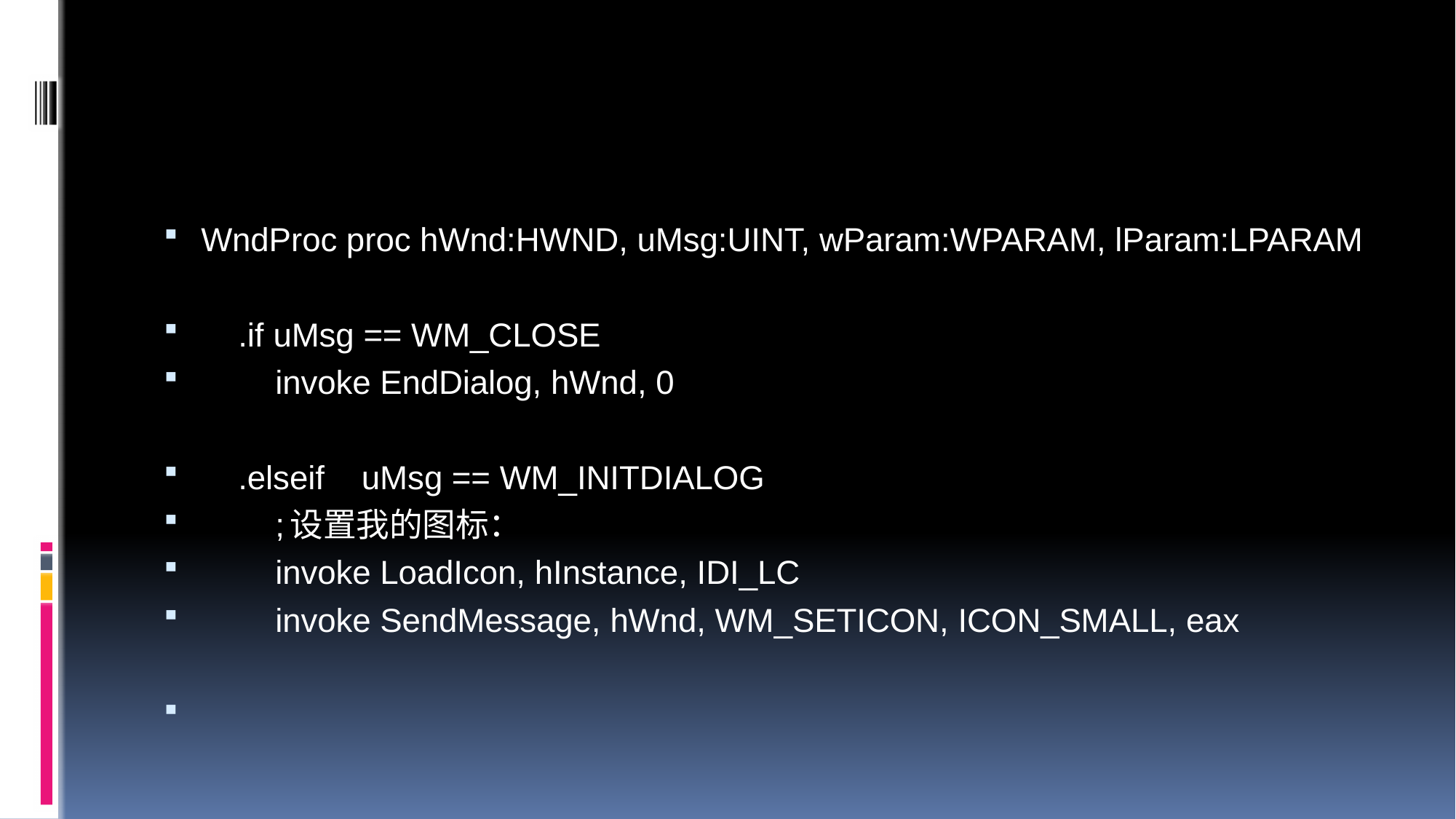

#
WndProc proc hWnd:HWND, uMsg:UINT, wParam:WPARAM, lParam:LPARAM

    .if uMsg == WM_CLOSE
        invoke EndDialog, hWnd, 0

    .elseif    uMsg == WM_INITDIALOG
        ;设置我的图标：
        invoke LoadIcon, hInstance, IDI_LC
        invoke SendMessage, hWnd, WM_SETICON, ICON_SMALL, eax